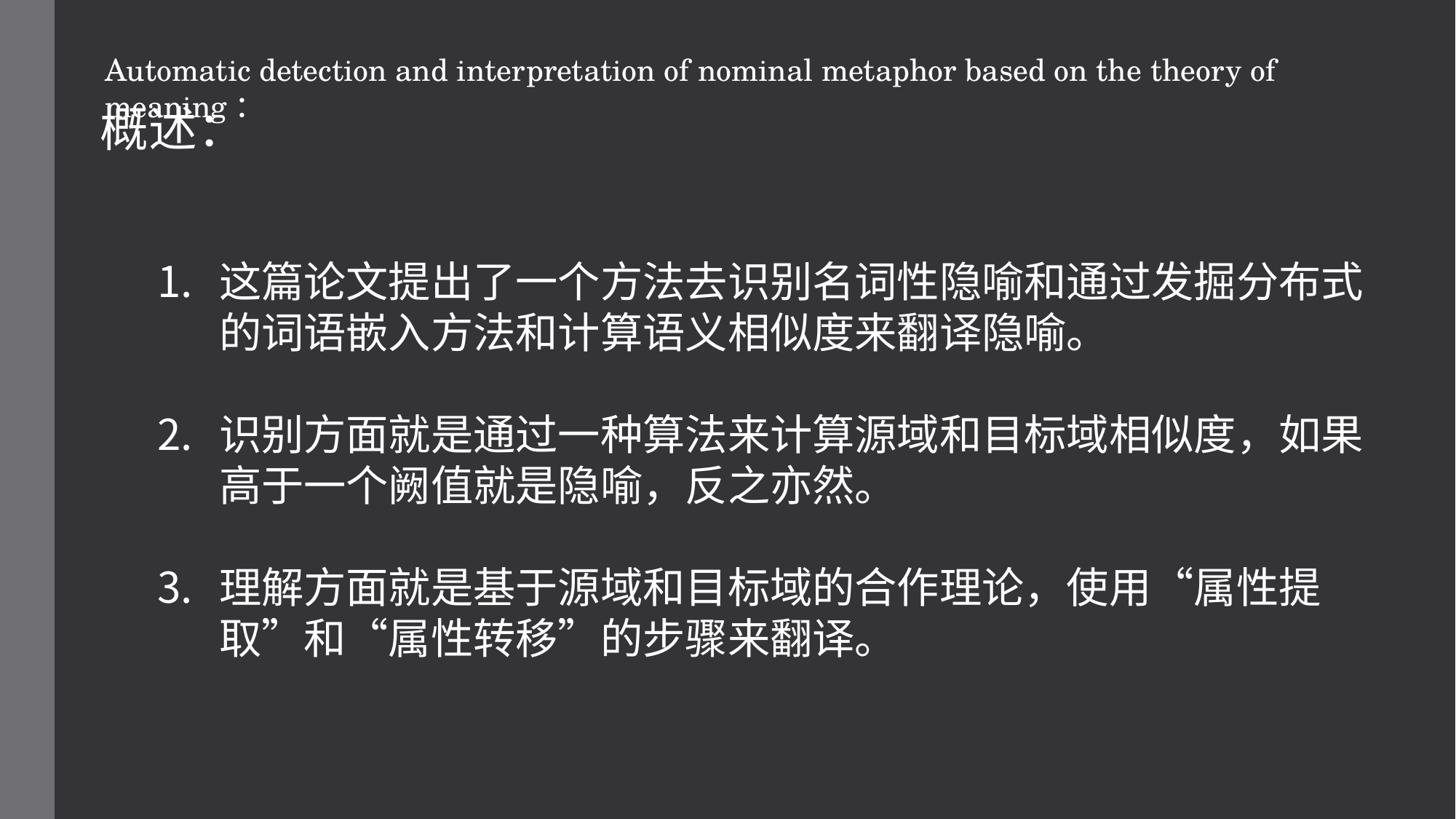

Automatic detection and interpretation of nominal metaphor based on the theory of meaning：
概述：
这篇论文提出了一个方法去识别名词性隐喻和通过发掘分布式的词语嵌入方法和计算语义相似度来翻译隐喻。

识别方面就是通过一种算法来计算源域和目标域相似度，如果高于一个阙值就是隐喻，反之亦然。

理解方面就是基于源域和目标域的合作理论，使用“属性提取”和“属性转移”的步骤来翻译。